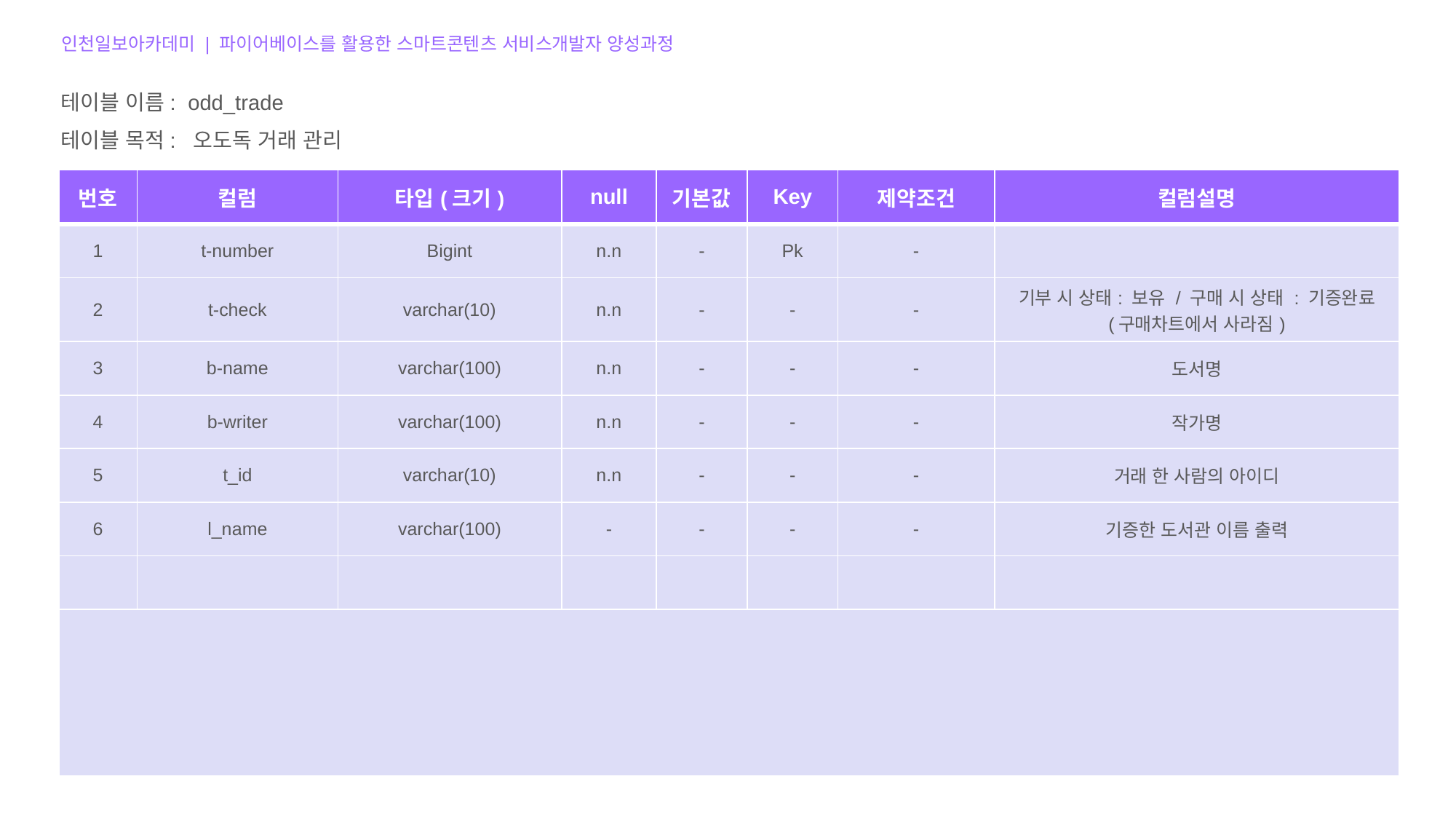

인천일보아카데미 | 파이어베이스를 활용한 스마트콘텐츠 서비스개발자 양성과정
테이블 이름:  odd_trade
테이블 목적:  오도독 거래 관리
| 번호 | 컬럼 | 타입(크기) | null | 기본값 | Key | 제약조건 | 컬럼설명 |
| --- | --- | --- | --- | --- | --- | --- | --- |
| 1 | t-number | Bigint | n.n | - | Pk | - |  |
| 2 | t-check | varchar(10) | n.n | - | - | - | 기부 시 상태: 보유 / 구매 시 상태 : 기증완료 (구매차트에서 사라짐) |
| 3 | b-name | varchar(100) | n.n | - | - | - | 도서명 |
| 4 | b-writer | varchar(100) | n.n | - | - | - | 작가명 |
| 5 | t\_id | varchar(10) | n.n | - | - | - | 거래 한 사람의 아이디 |
| 6 | l\_name | varchar(100) | - | - | - | - | 기증한 도서관 이름 출력 |
|  |  |  |  |  |  |  |  |
|  |  |  |  |  |  |  |  |